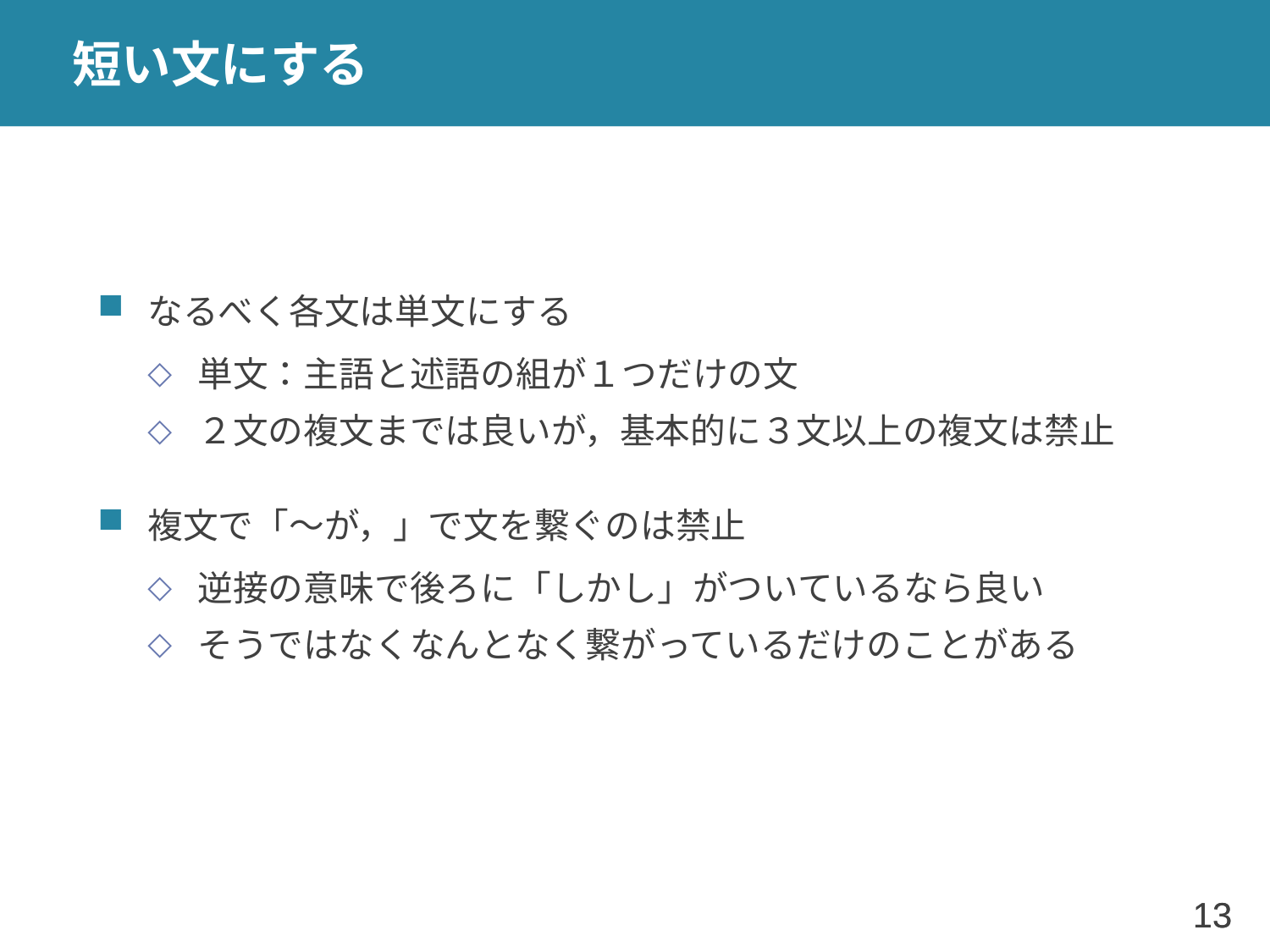

# 短い文にする
なるべく各文は単文にする
単文：主語と述語の組が１つだけの文
２文の複文までは良いが，基本的に３文以上の複文は禁止
複文で「～が，」で文を繋ぐのは禁止
逆接の意味で後ろに「しかし」がついているなら良い
そうではなくなんとなく繋がっているだけのことがある